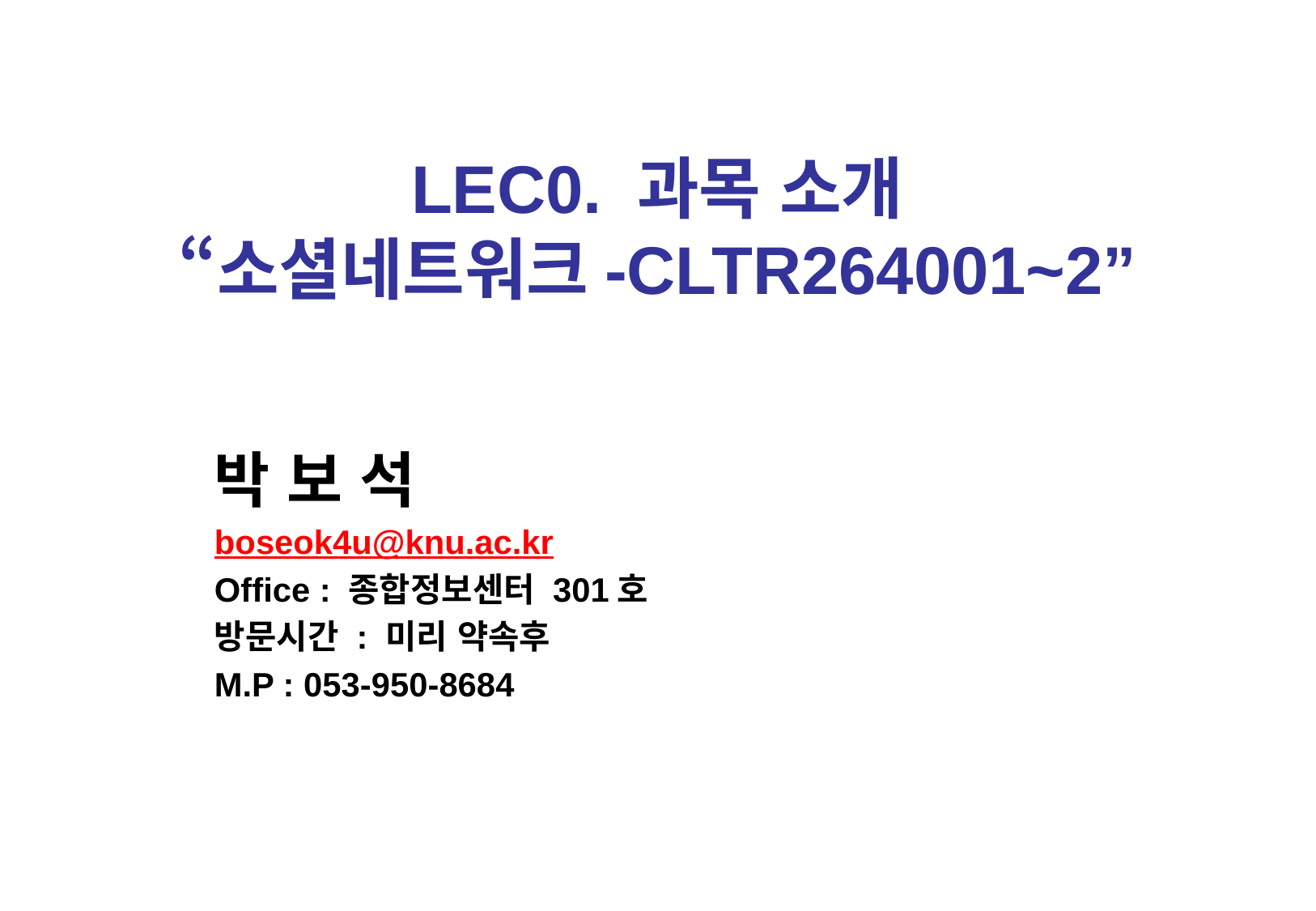

# LEC0. 과목 소개 “소셜네트워크-CLTR264001~2”

박 보 석
boseok4u@knu.ac.kr
Office : 종합정보센터 301호
방문시간 : 미리 약속후
M.P : 053-950-8684